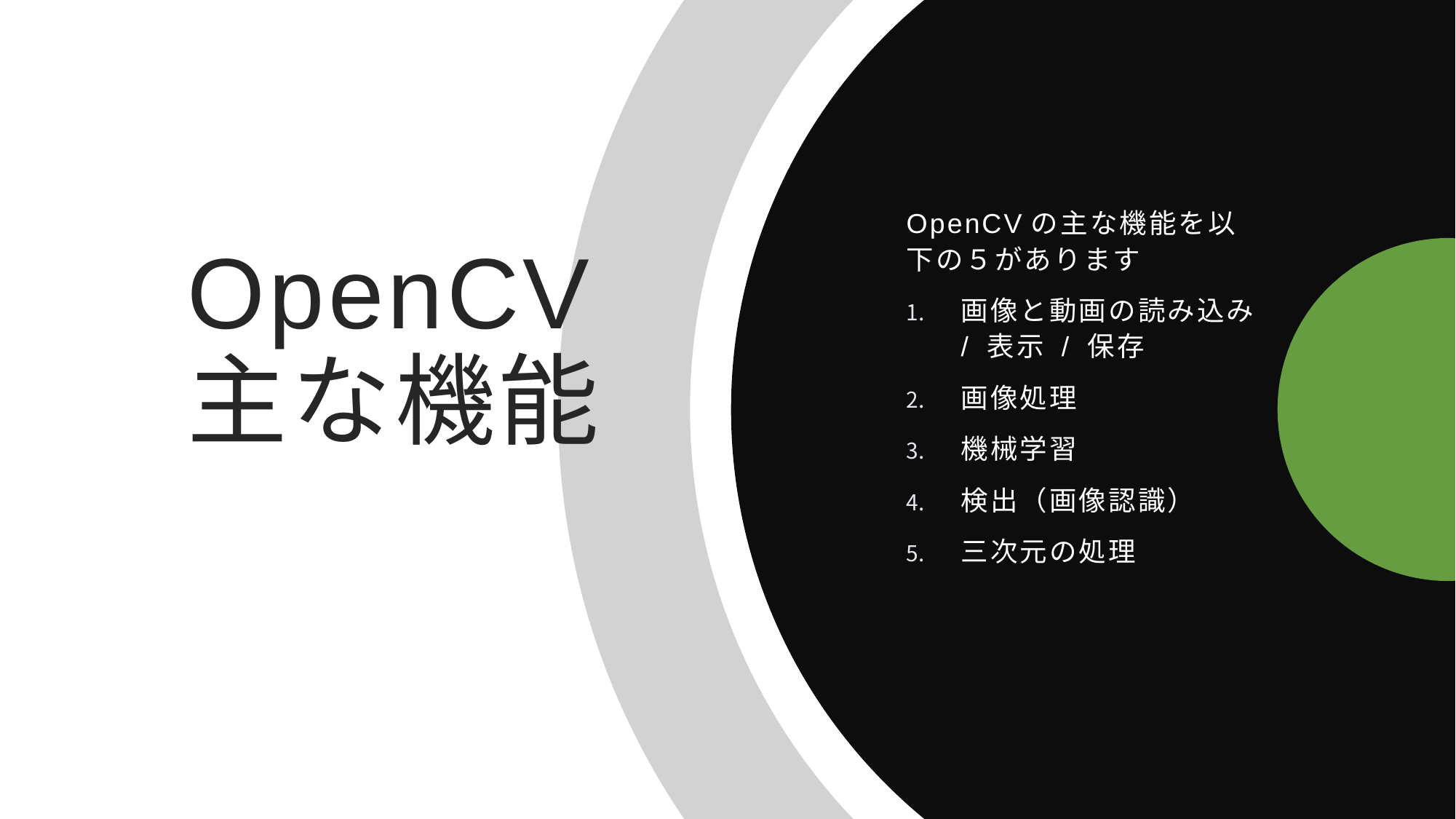

# OpenCV主な機能
OpenCVの主な機能を以下の５があります
画像と動画の読み込み / 表示 / 保存
画像処理
機械学習
検出（画像認識）
三次元の処理